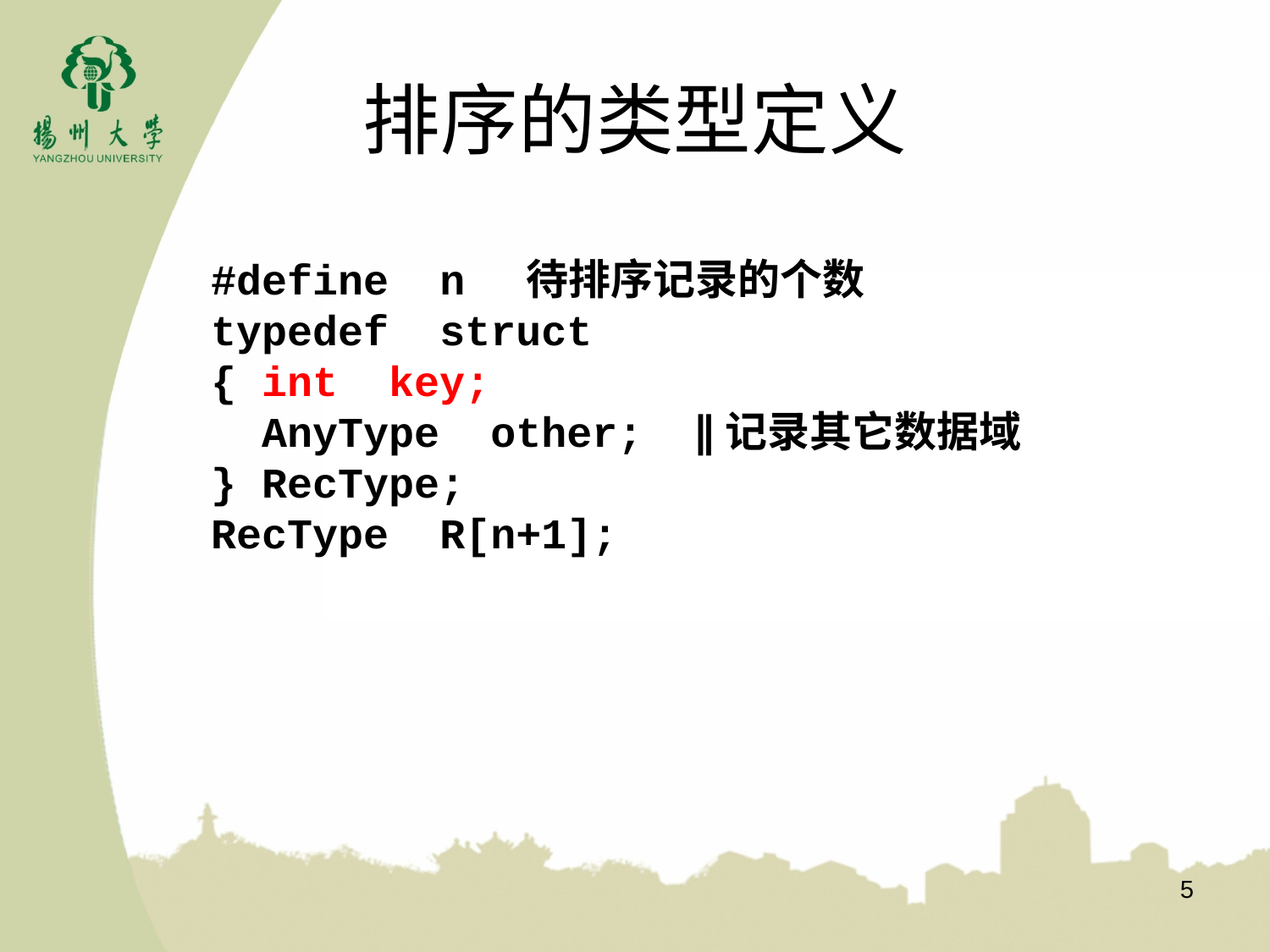

# 排序的类型定义
#define  n  待排序记录的个数
typedef  struct
{ int  key;
  AnyType  other;  ∥记录其它数据域
} RecType;
RecType  R[n+1];
5